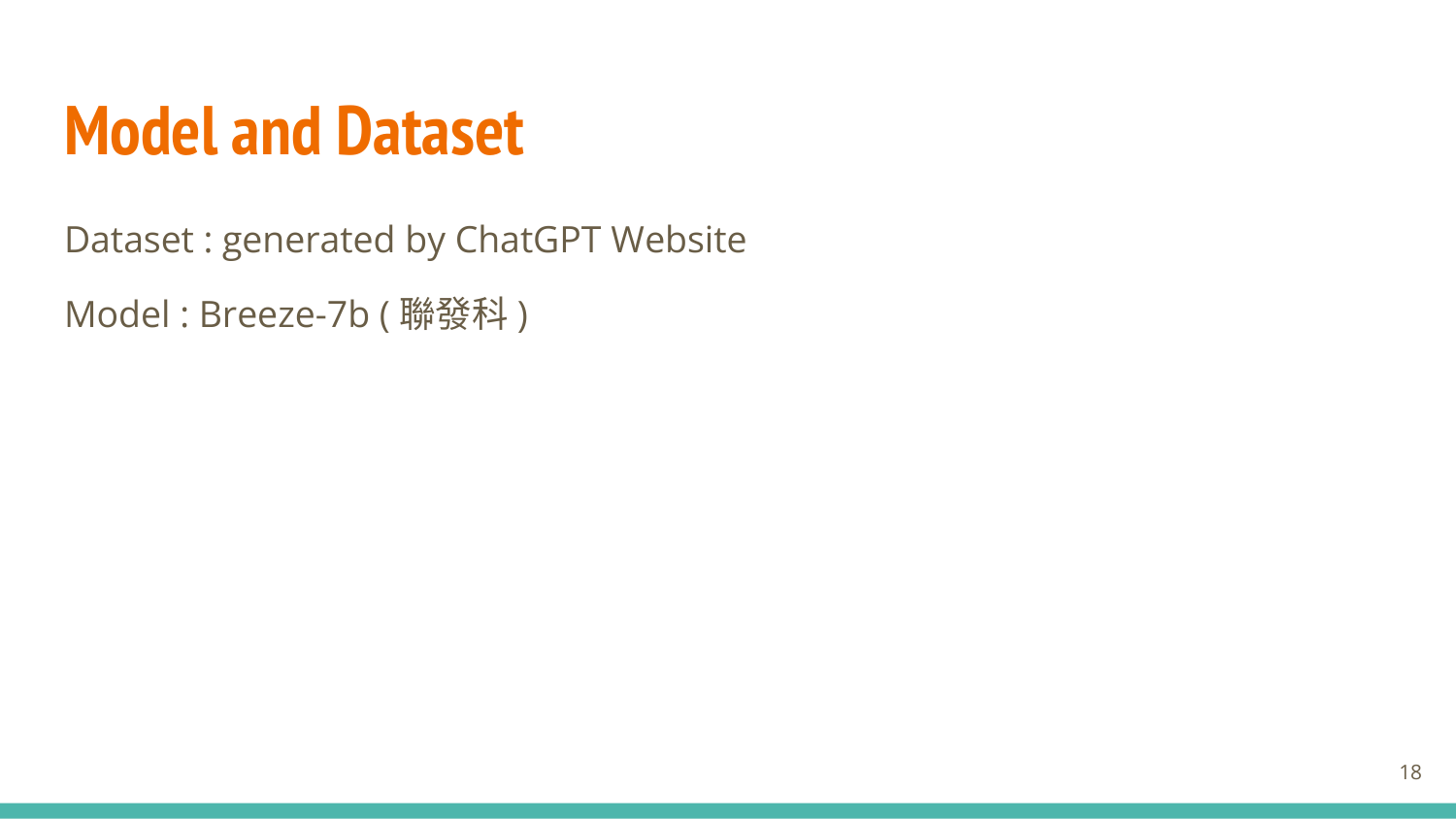

# Model and Dataset
Dataset : generated by ChatGPT Website
Model : Breeze-7b (聯發科)
18